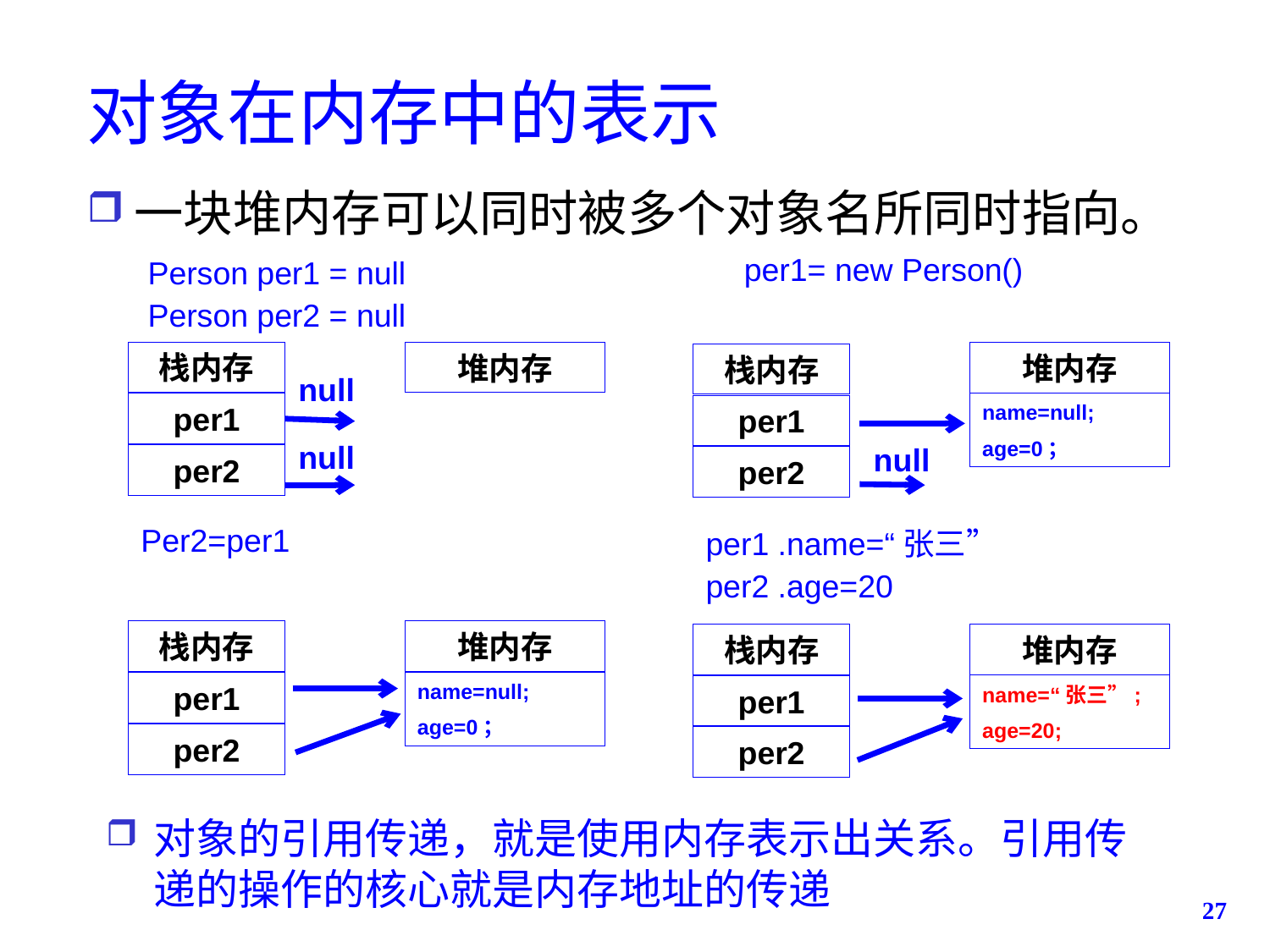

# 对象在内存中的表示
一块堆内存可以同时被多个对象名所同时指向。
per1= new Person()

Person per1 = null
Person per2 = null
栈内存
堆内存
堆内存
栈内存
null
name=null;
age=0；
per1
per1
null
null
per2
per2
Per2=per1
per1 .name=“张三”
per2 .age=20
栈内存
堆内存
栈内存
堆内存
name=null;
age=0；
per1
name=“张三”;
age=20;
per1
per2
per2
对象的引用传递，就是使用内存表示出关系。引用传递的操作的核心就是内存地址的传递
27